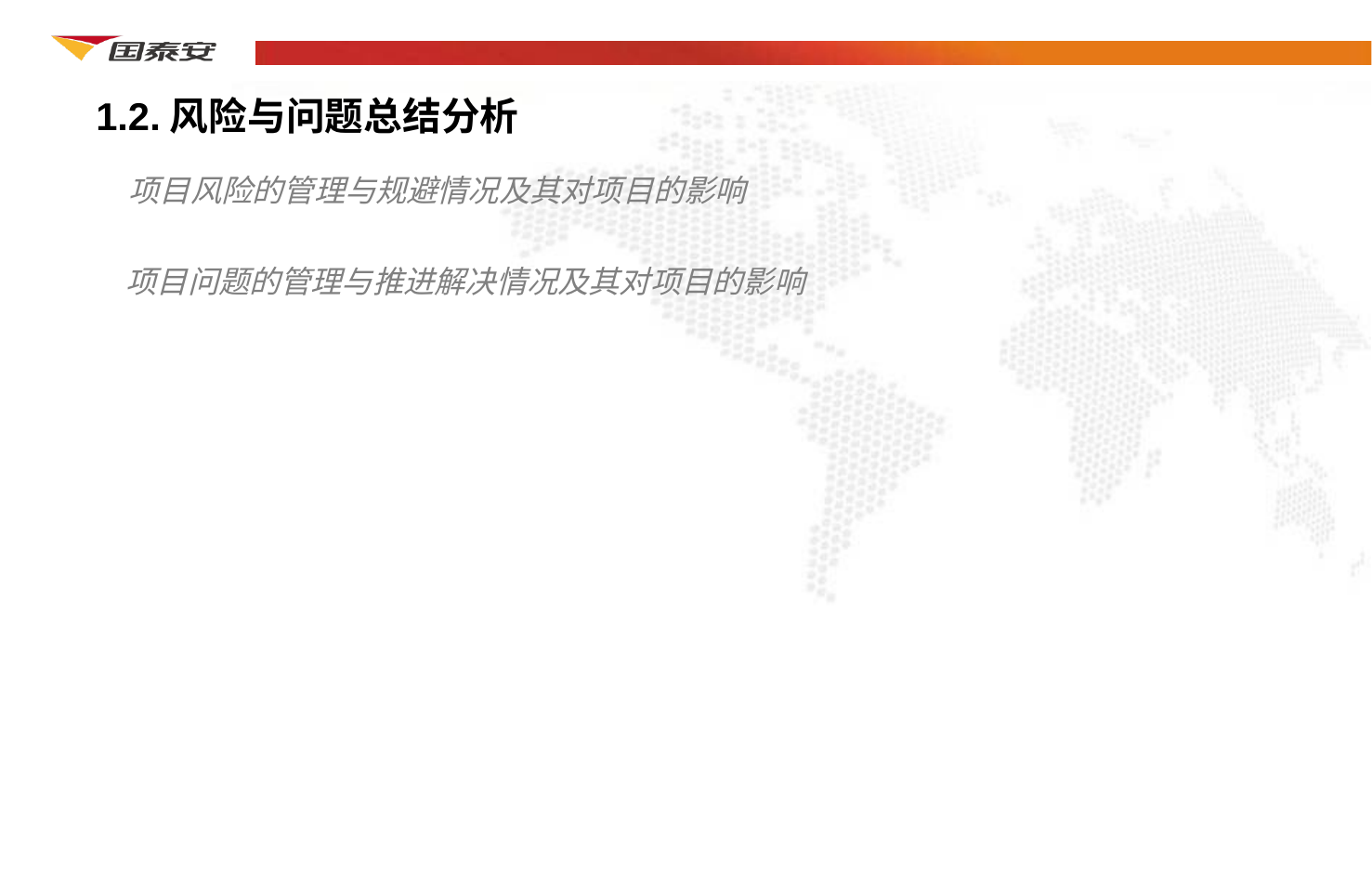

1.2.风险与问题总结分析
项目风险的管理与规避情况及其对项目的影响
项目问题的管理与推进解决情况及其对项目的影响